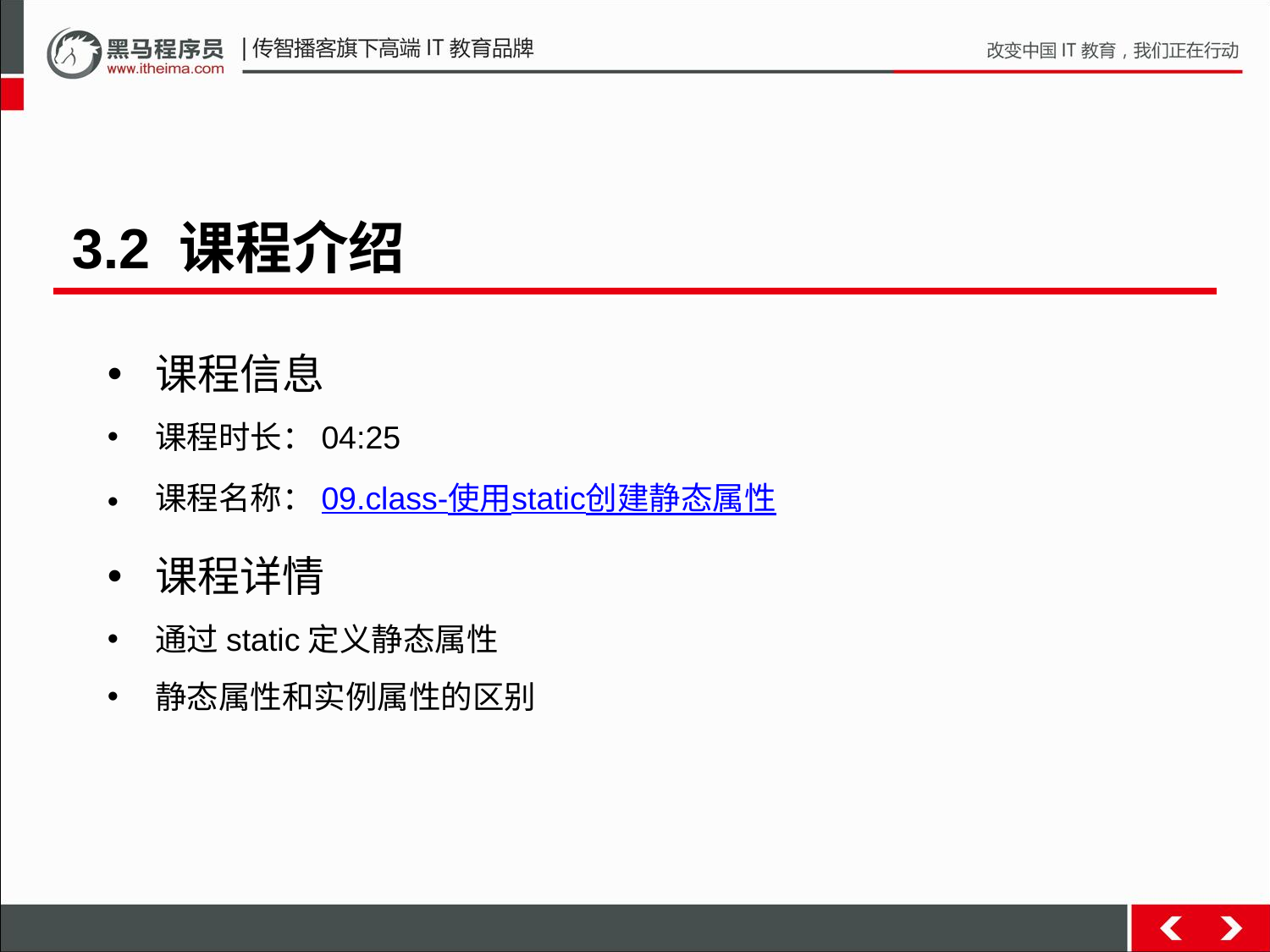

3.2 课程介绍
课程信息
课程时长：04:25
课程名称：09.class-使用static创建静态属性
课程详情
通过static定义静态属性
静态属性和实例属性的区别